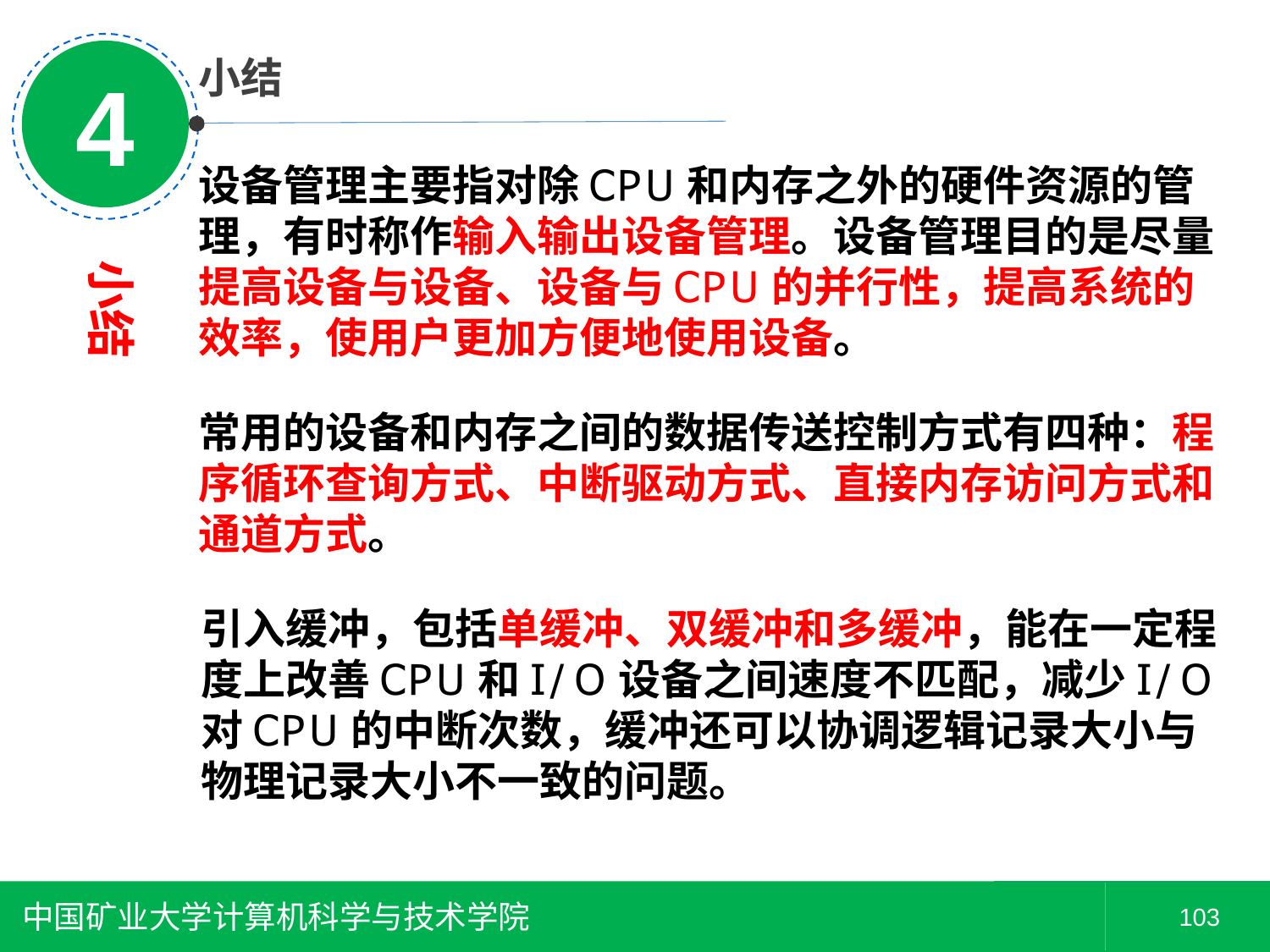

4
小结

设备管理主要指对除CPU和内存之外的硬件资源的管理，有时称作输入输出设备管理。设备管理目的是尽量提高设备与设备、设备与CPU的并行性，提高系统的效率，使用户更加方便地使用设备。
小结
常用的设备和内存之间的数据传送控制方式有四种：程序循环查询方式、中断驱动方式、直接内存访问方式和通道方式。
引入缓冲，包括单缓冲、双缓冲和多缓冲，能在一定程度上改善CPU和I/O设备之间速度不匹配，减少I/O对CPU的中断次数，缓冲还可以协调逻辑记录大小与物理记录大小不一致的问题。